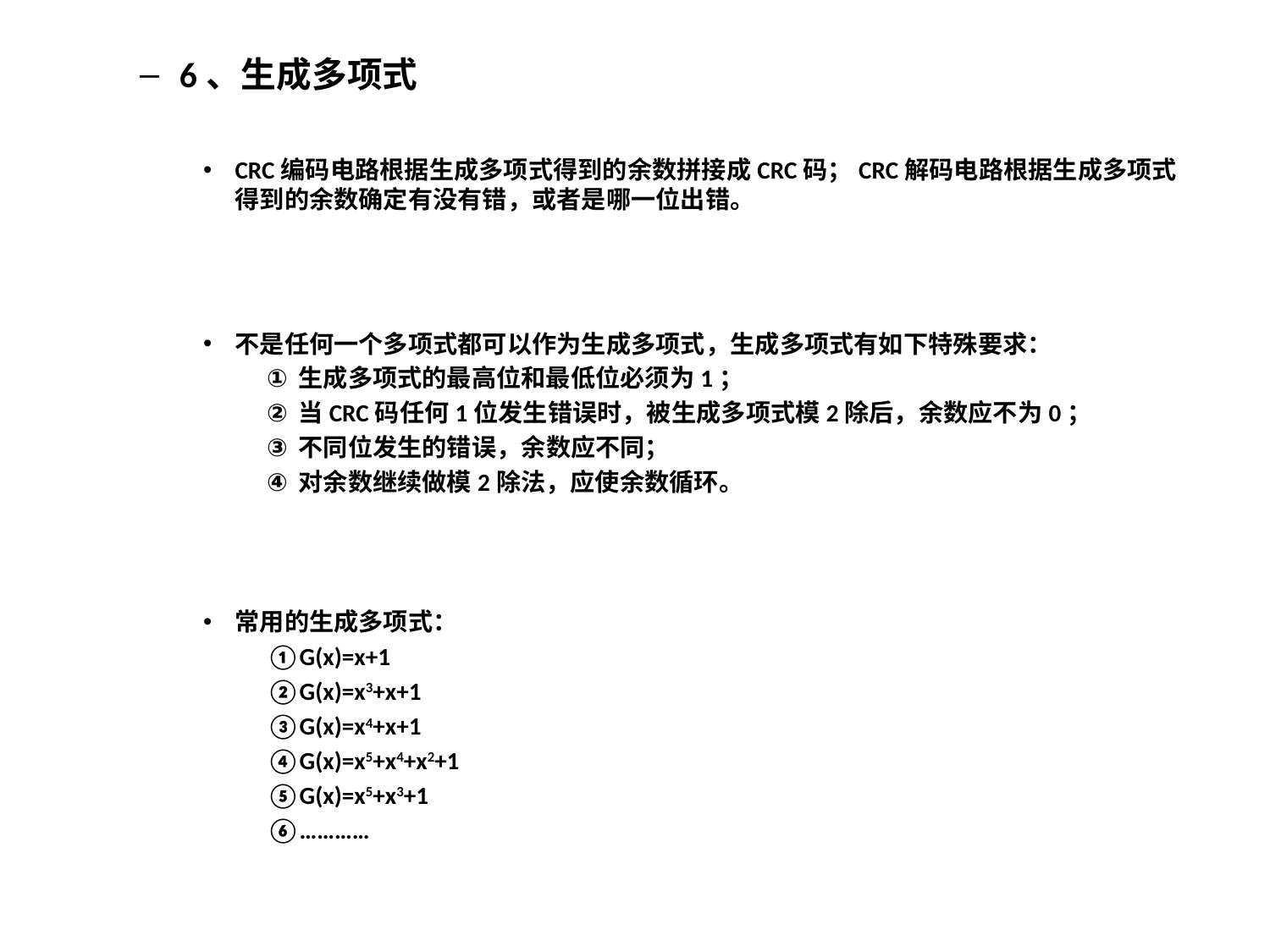

6、生成多项式

CRC编码电路根据生成多项式得到的余数拼接成CRC码；CRC解码电路根据生成多项式得到的余数确定有没有错，或者是哪一位出错。

不是任何一个多项式都可以作为生成多项式，生成多项式有如下特殊要求：
生成多项式的最高位和最低位必须为1；
当CRC码任何1位发生错误时，被生成多项式模2除后，余数应不为0；
不同位发生的错误，余数应不同；
对余数继续做模2除法，应使余数循环。

常用的生成多项式：
G(x)=x+1
G(x)=x3+x+1
G(x)=x4+x+1
G(x)=x5+x4+x2+1
G(x)=x5+x3+1
…………